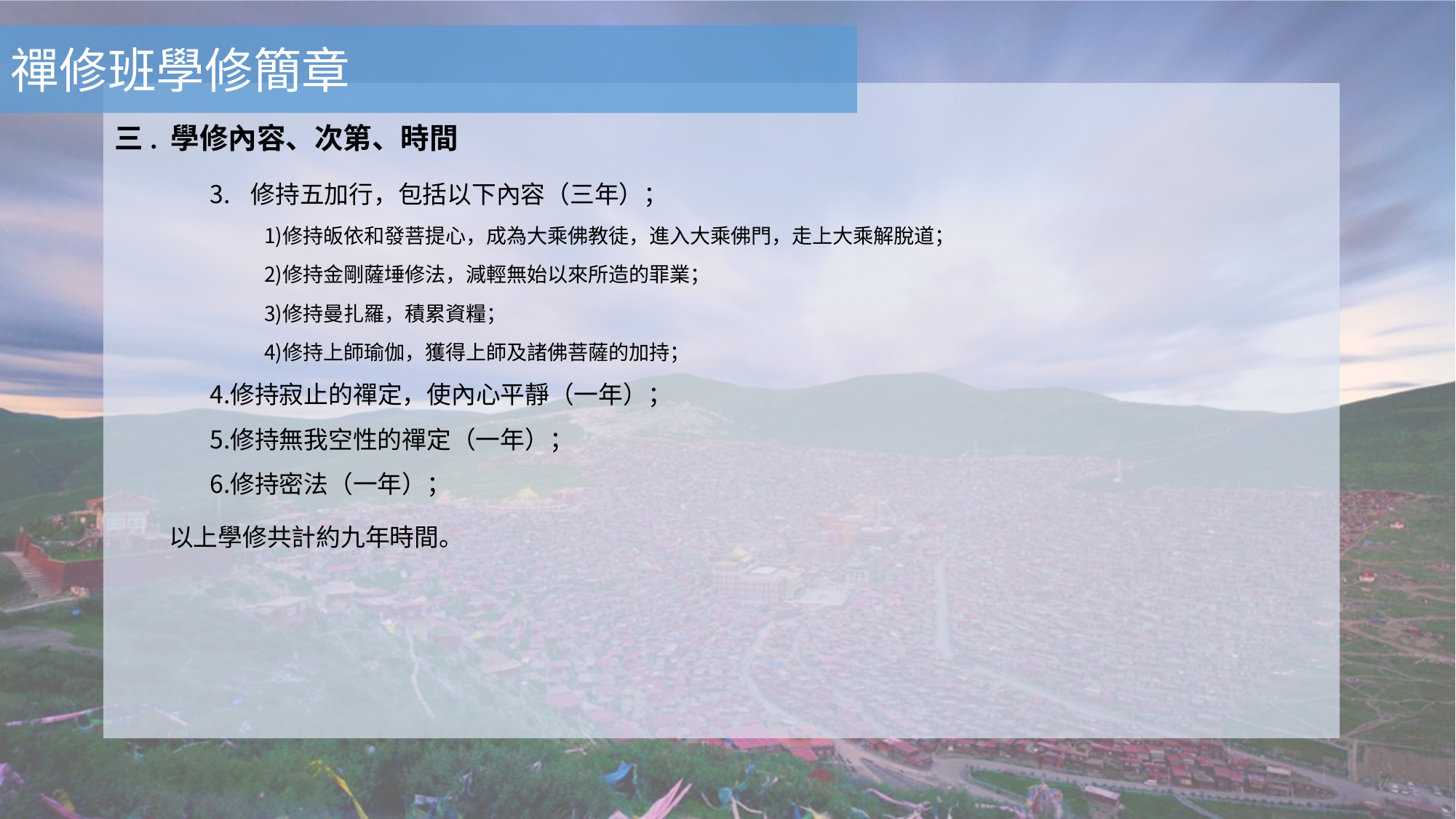

禪修班學修簡章

三. 學修內容、次第、時間
修持五加行，包括以下內容（三年）；
修持皈依和發菩提心，成為大乘佛教徒，進入大乘佛門，走上大乘解脫道；
修持金剛薩埵修法，減輕無始以來所造的罪業；
修持曼扎羅，積累資糧；
修持上師瑜伽，獲得上師及諸佛菩薩的加持；
修持寂止的禪定，使內心平靜（一年）；
修持無我空性的禪定（一年）；
修持密法（一年）；
以上學修共計約九年時間。